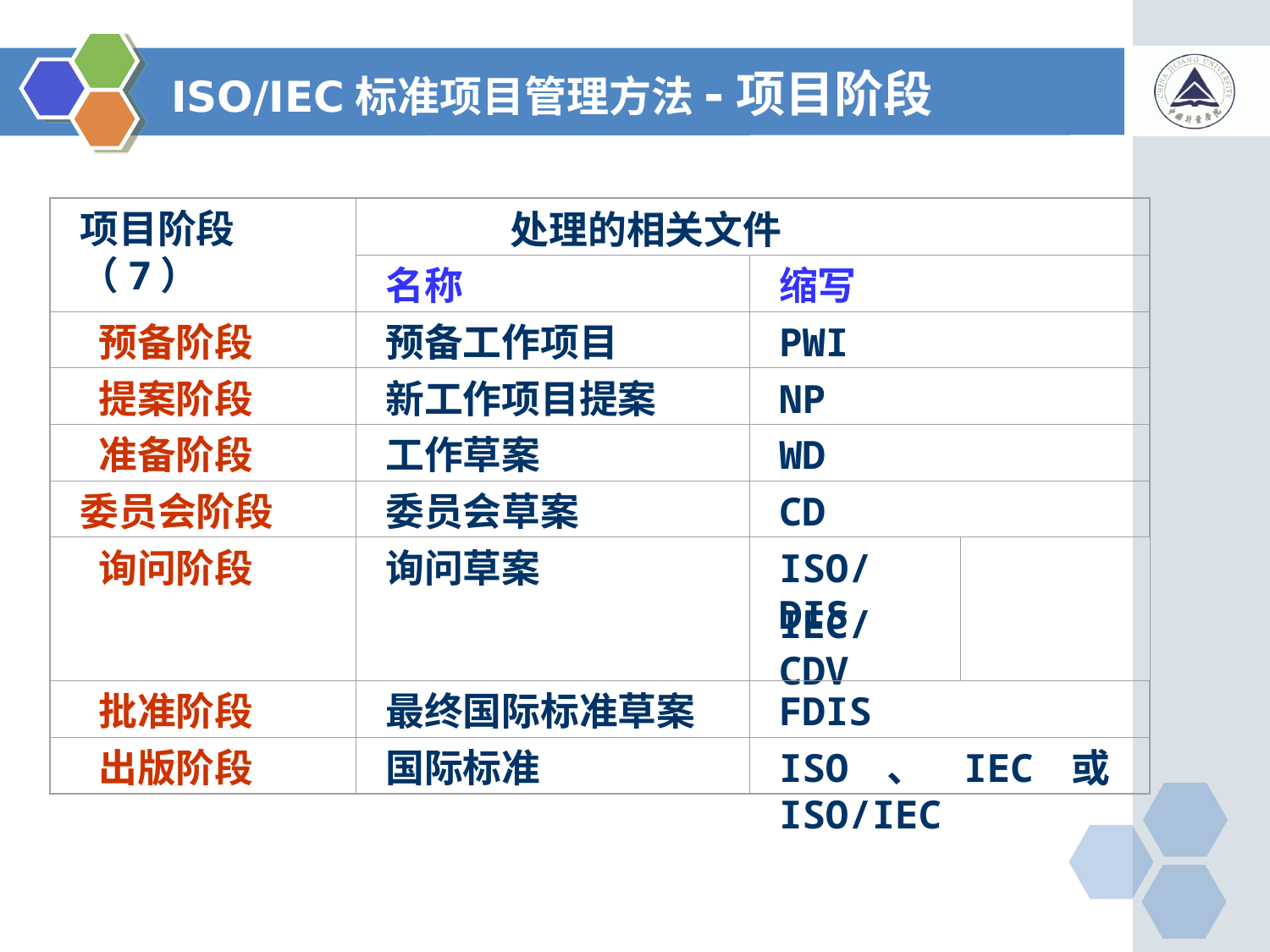

# ISO/IEC标准项目管理方法-项目阶段

项目阶段
（7）

             处理的相关文件

名称

缩写

 预备阶段

预备工作项目

PWI

 提案阶段

新工作项目提案

NP

 准备阶段

工作草案

WD

委员会阶段

委员会草案

CD

 询问阶段

询问草案

ISO/DIS

IEC/CDV

 批准阶段

最终国际标准草案

FDIS

 出版阶段

国际标准

ISO、IEC或ISO/IEC